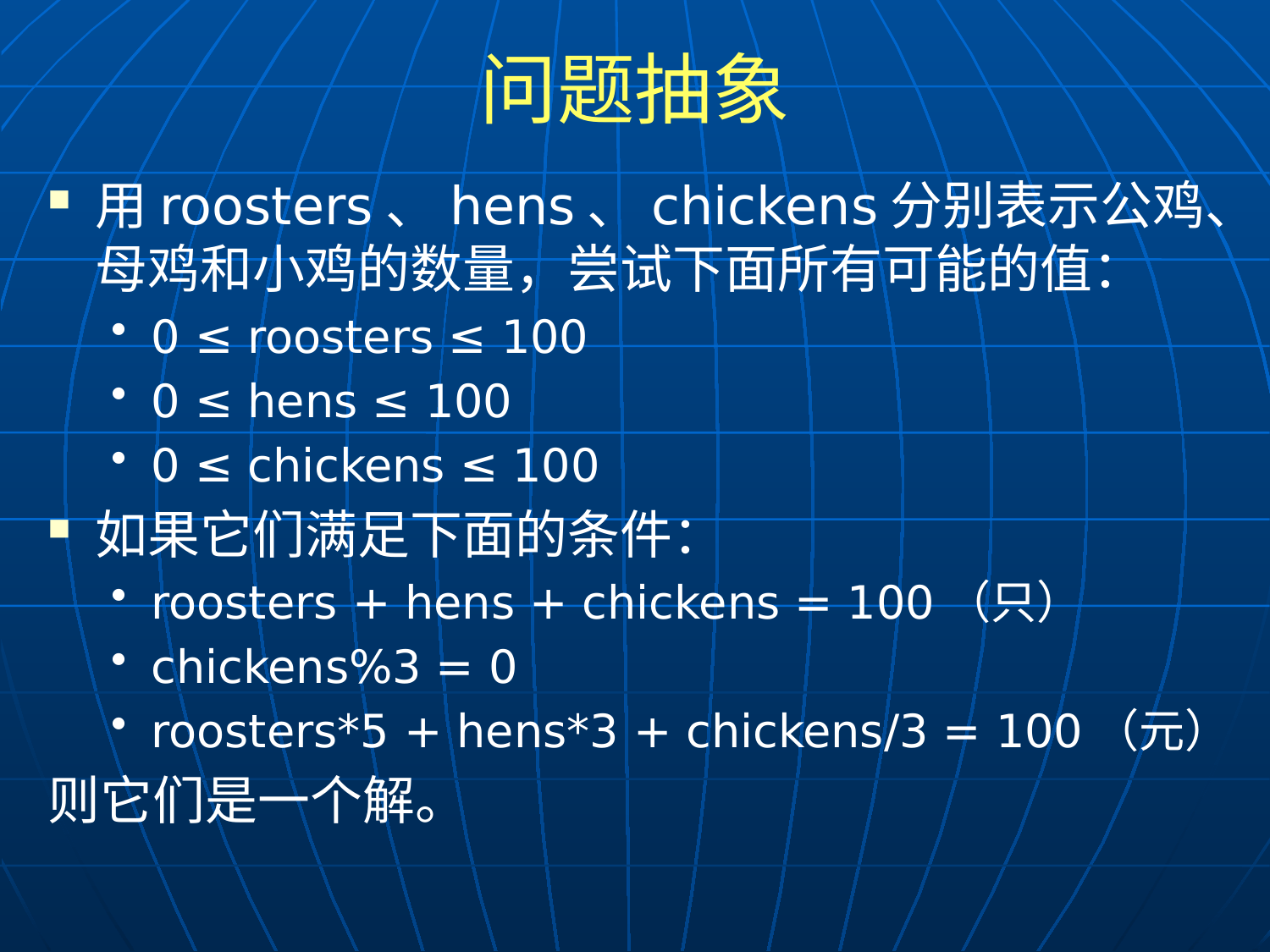

# 问题抽象
用roosters、hens、chickens分别表示公鸡、母鸡和小鸡的数量，尝试下面所有可能的值：
0 ≤ roosters ≤ 100
0 ≤ hens ≤ 100
0 ≤ chickens ≤ 100
如果它们满足下面的条件：
roosters + hens + chickens = 100（只）
chickens%3 = 0
roosters*5 + hens*3 + chickens/3 = 100（元）
则它们是一个解。